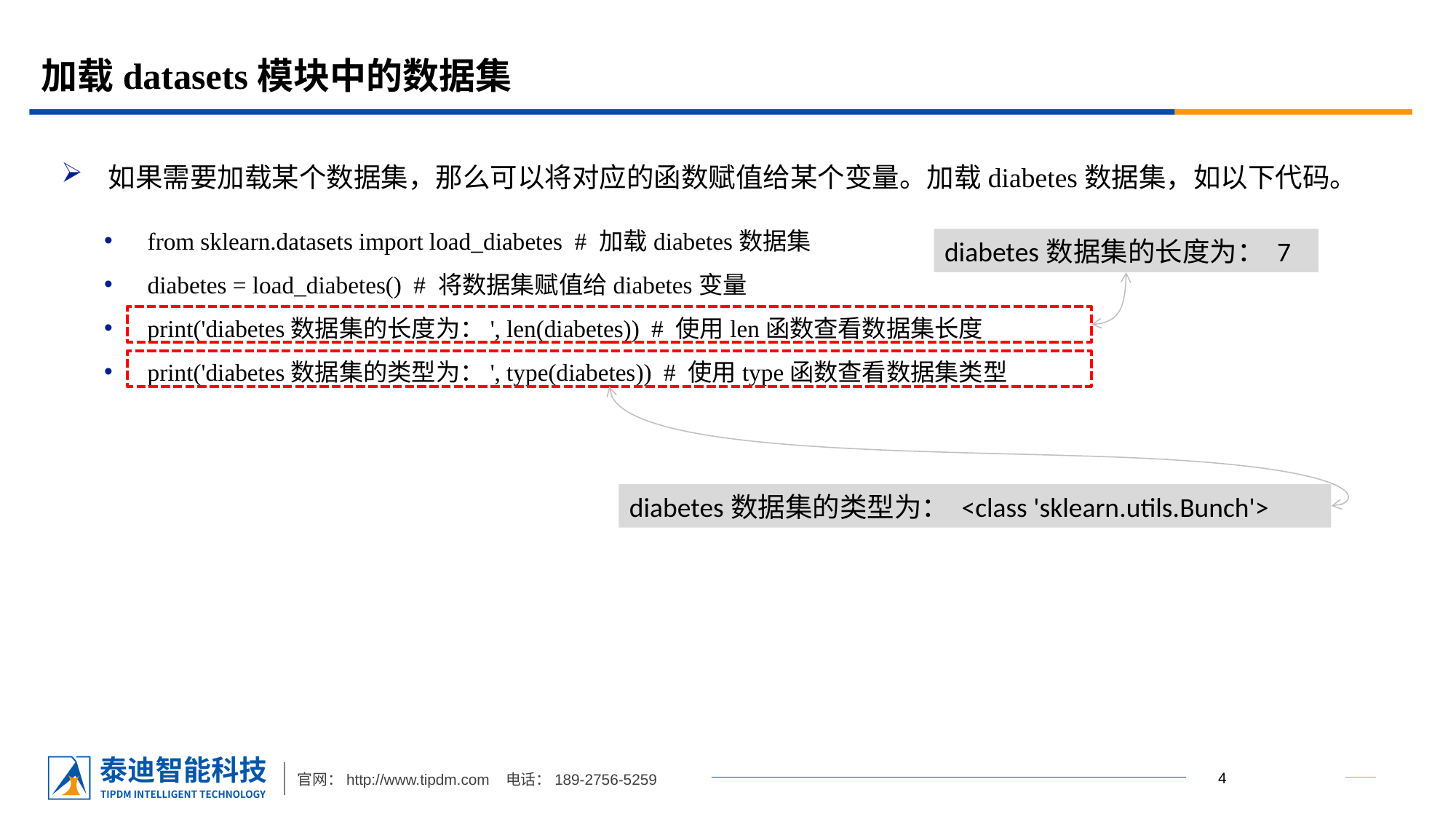

# 加载datasets模块中的数据集
   如果需要加载某个数据集，那么可以将对应的函数赋值给某个变量。加载diabetes数据集，如以下代码。
from sklearn.datasets import load_diabetes  # 加载diabetes数据集
diabetes = load_diabetes()  # 将数据集赋值给diabetes变量
print('diabetes数据集的长度为：', len(diabetes))  # 使用len函数查看数据集长度
print('diabetes数据集的类型为：', type(diabetes))  # 使用type函数查看数据集类型
diabetes数据集的长度为： 7

diabetes数据集的类型为： <class 'sklearn.utils.Bunch'>